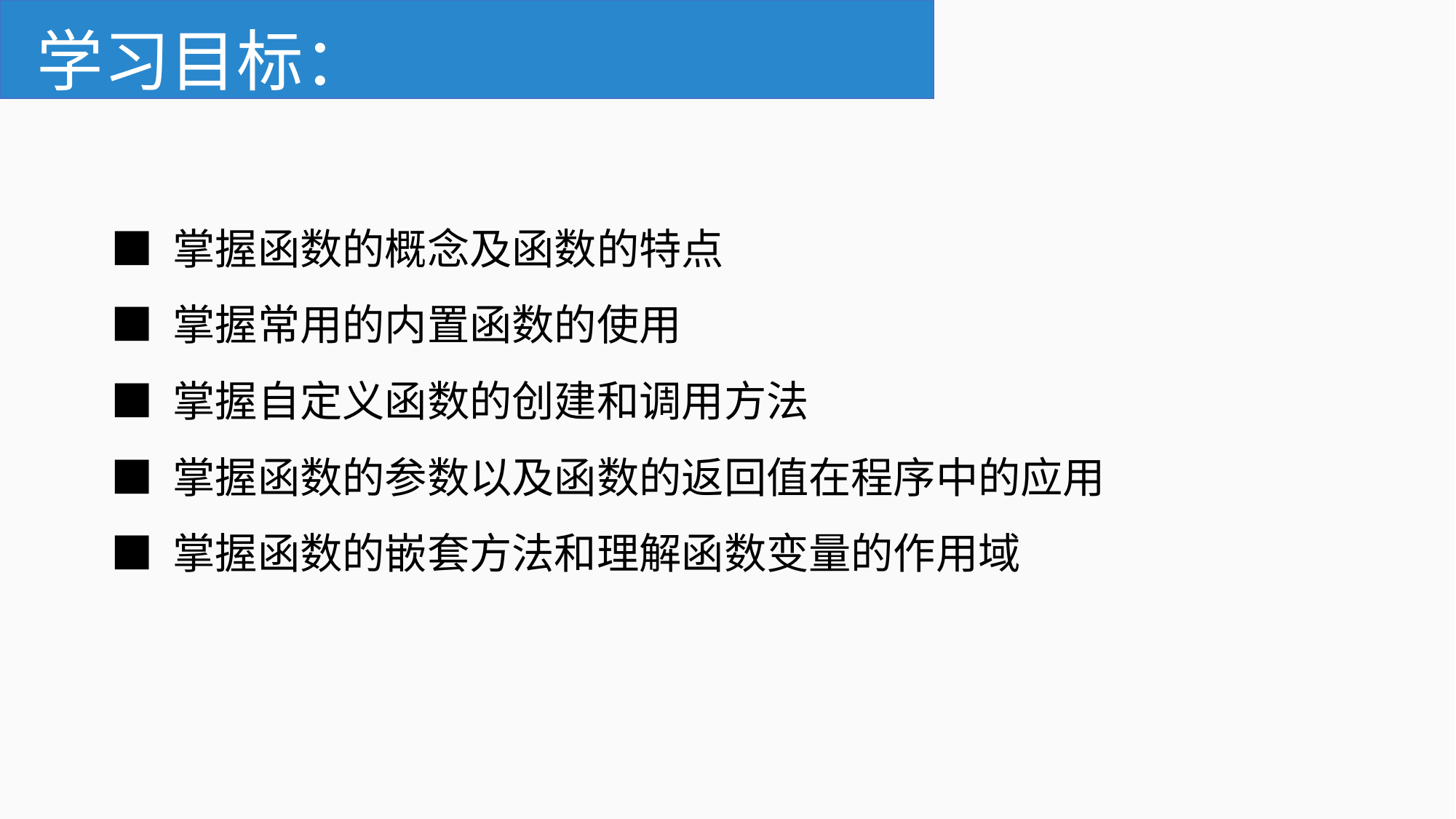

# 学习目标：

■ 掌握函数的概念及函数的特点
■ 掌握常用的内置函数的使用
■ 掌握自定义函数的创建和调用方法
■ 掌握函数的参数以及函数的返回值在程序中的应用
■ 掌握函数的嵌套方法和理解函数变量的作用域